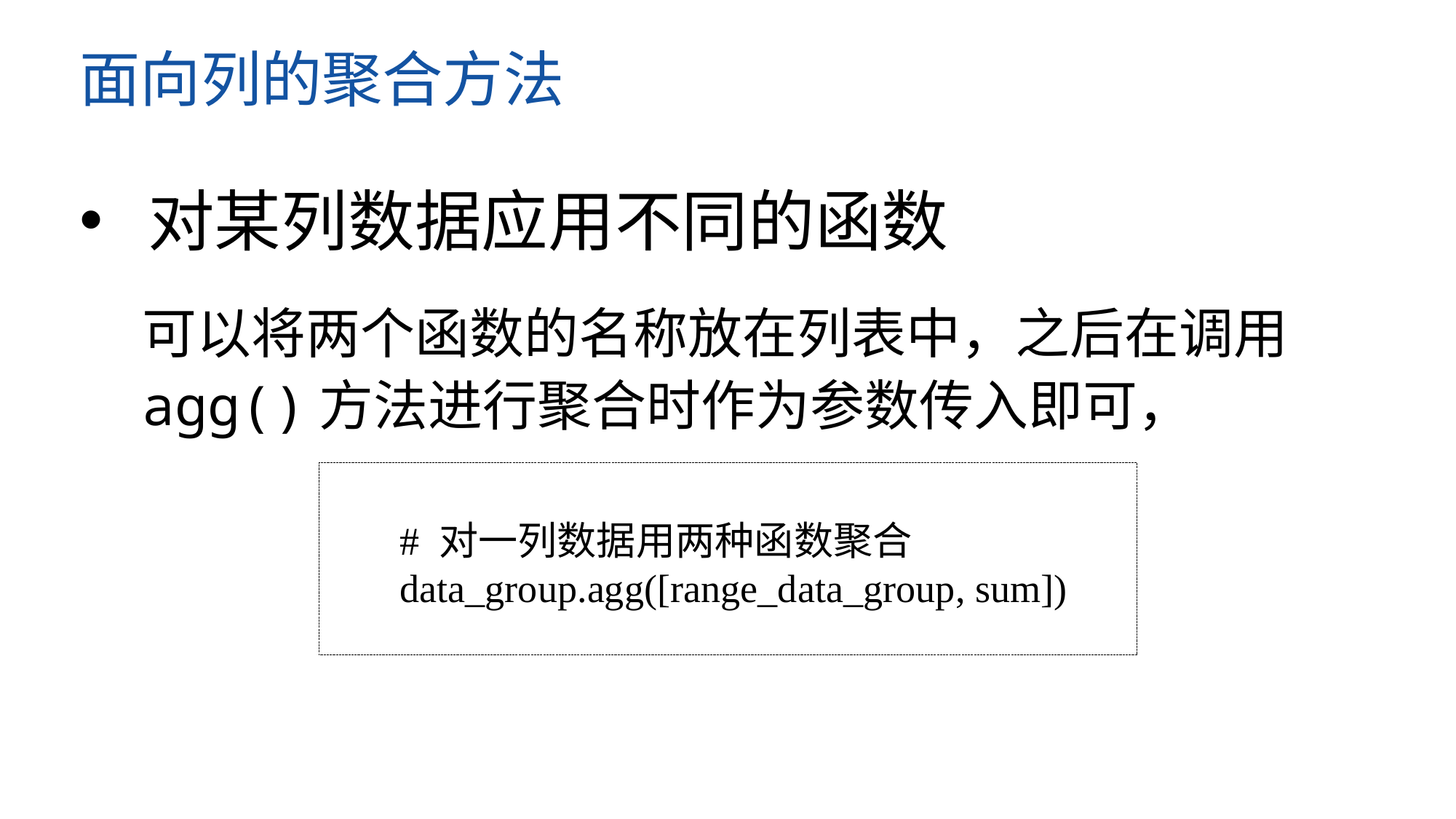

面向列的聚合方法
对某列数据应用不同的函数
可以将两个函数的名称放在列表中，之后在调用agg()方法进行聚合时作为参数传入即可，

# 对一列数据用两种函数聚合
data_group.agg([range_data_group, sum])